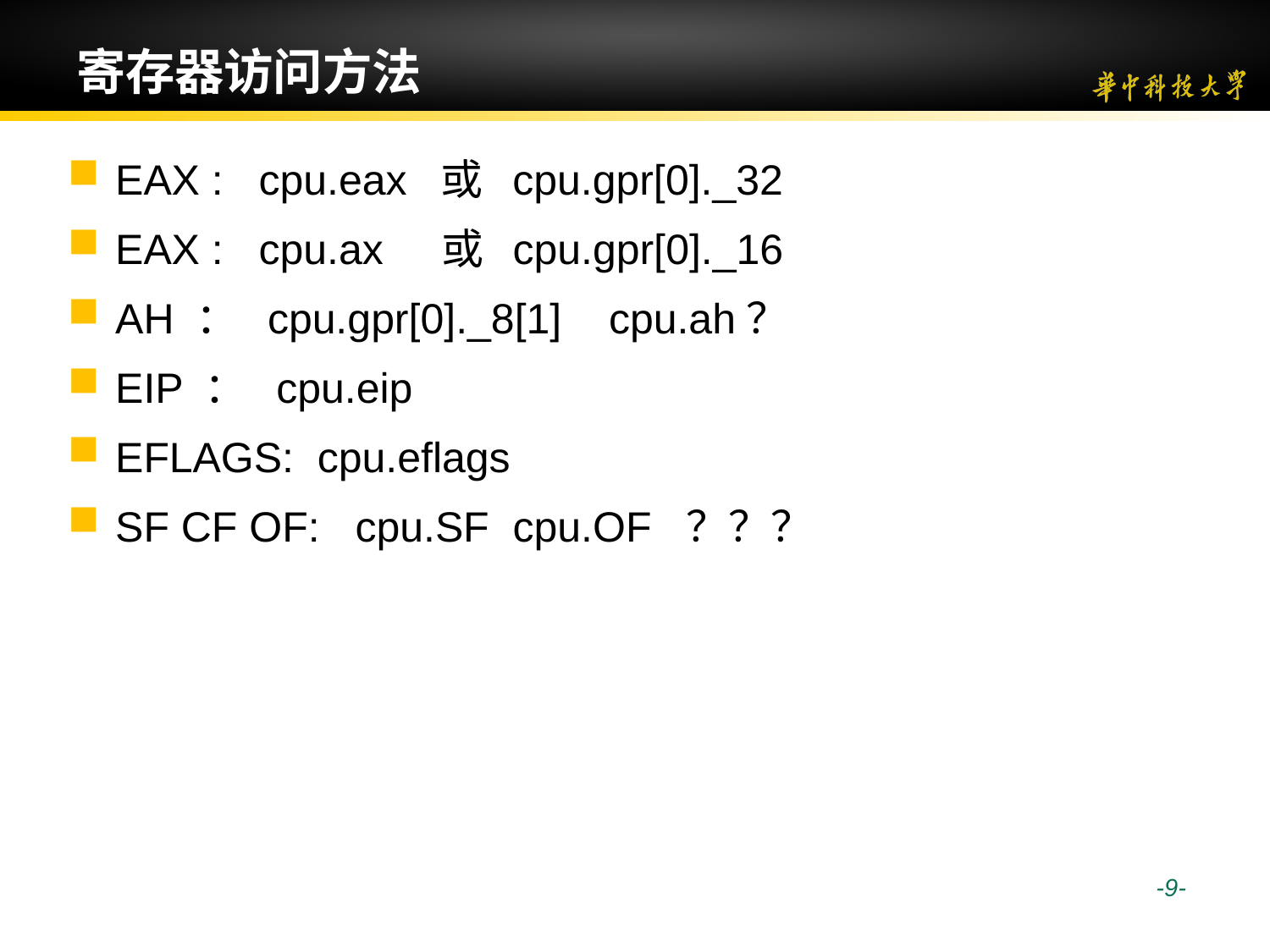

# 寄存器访问方法
EAX :   cpu.eax  或  cpu.gpr[0]._32
EAX :   cpu.ax    或  cpu.gpr[0]._16
AH ：  cpu.gpr[0]._8[1]    cpu.ah？
EIP ：  cpu.eip
EFLAGS:  cpu.eflags
SF CF OF:   cpu.SF  cpu.OF  ？？？

 -9-